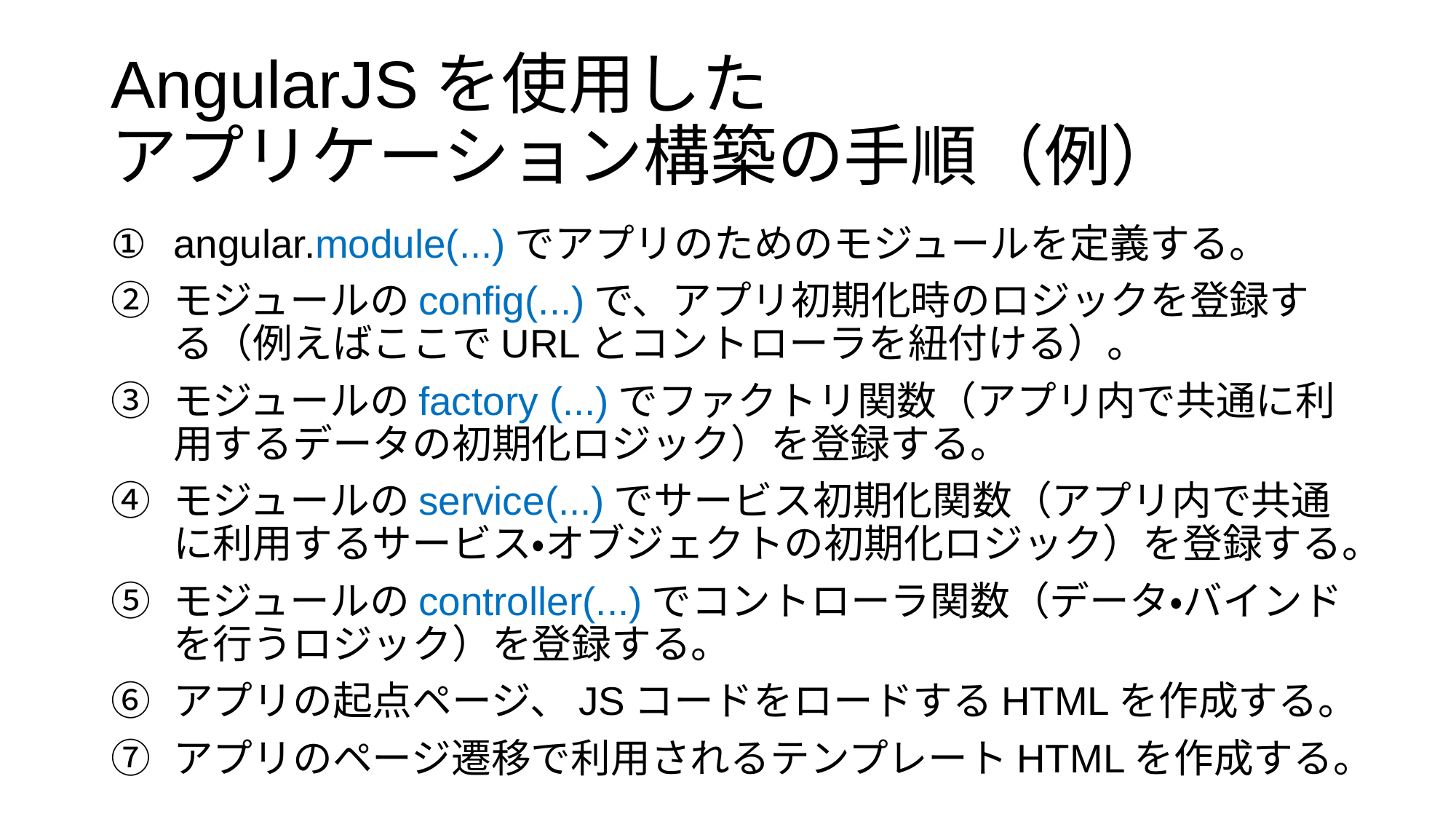

# AngularJSを使用した アプリケーション構築の手順（例）
angular.module(...)でアプリのためのモジュールを定義する。
モジュールのconfig(...)で、アプリ初期化時のロジックを登録する（例えばここでURLとコントローラを紐付ける）。
モジュールのfactory (...)でファクトリ関数（アプリ内で共通に利用するデータの初期化ロジック）を登録する。
モジュールのservice(...)でサービス初期化関数（アプリ内で共通に利用するサービス・オブジェクトの初期化ロジック）を登録する。
モジュールのcontroller(...)でコントローラ関数（データ・バインドを行うロジック）を登録する。
アプリの起点ページ、JSコードをロードするHTMLを作成する。
アプリのページ遷移で利用されるテンプレートHTMLを作成する。